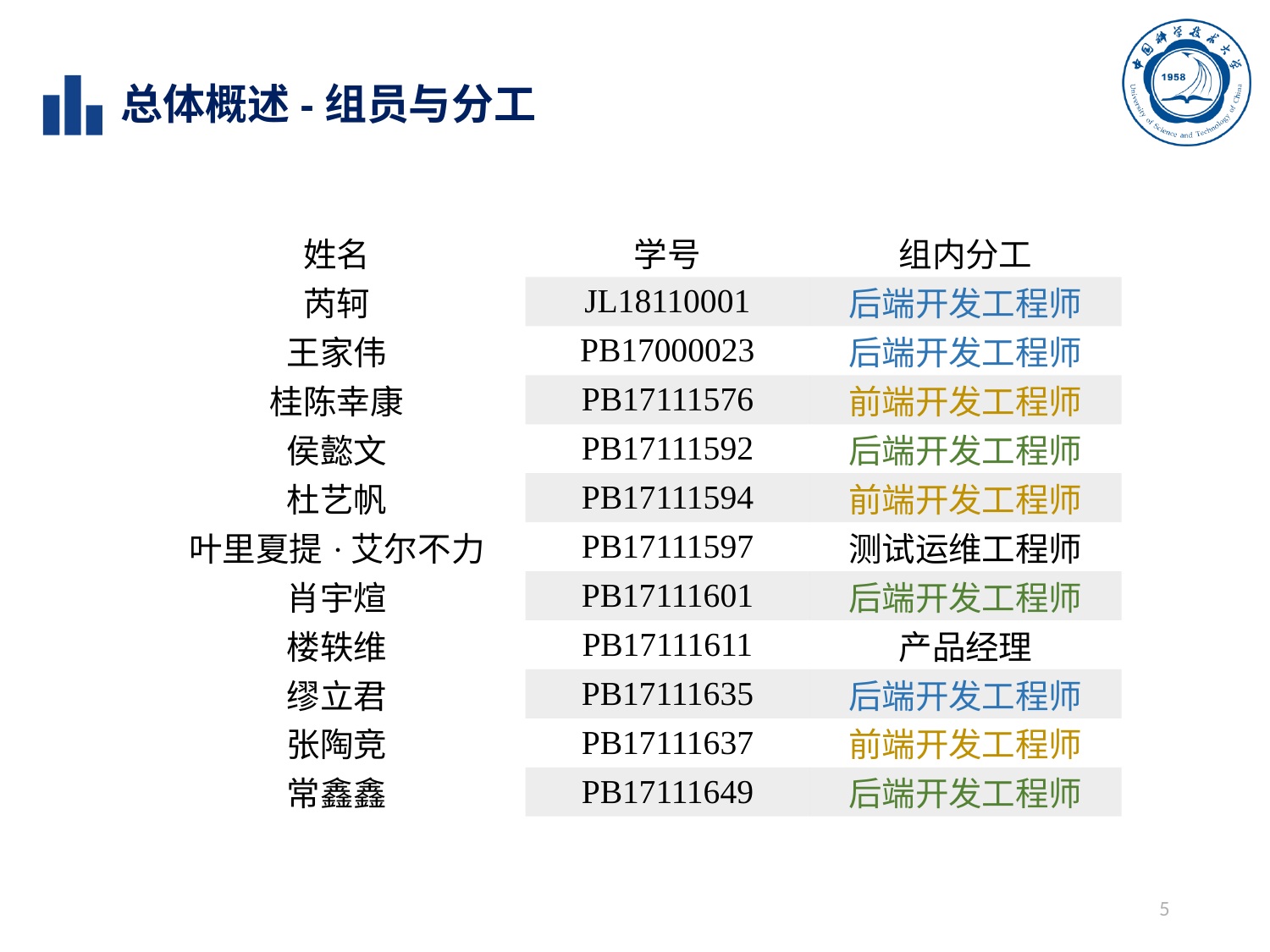

总体概述-组员与分工
| 姓名 | 学号 | 组内分工 |
| --- | --- | --- |
| 芮轲 | JL18110001 | 后端开发工程师 |
| 王家伟 | PB17000023 | 后端开发工程师 |
| 桂陈幸康 | PB17111576 | 前端开发工程师 |
| 侯懿文 | PB17111592 | 后端开发工程师 |
| 杜艺帆 | PB17111594 | 前端开发工程师 |
| 叶里夏提·艾尔不力 | PB17111597 | 测试运维工程师 |
| 肖宇煊 | PB17111601 | 后端开发工程师 |
| 楼轶维 | PB17111611 | 产品经理 |
| 缪立君 | PB17111635 | 后端开发工程师 |
| 张陶竞 | PB17111637 | 前端开发工程师 |
| 常鑫鑫 | PB17111649 | 后端开发工程师 |
5